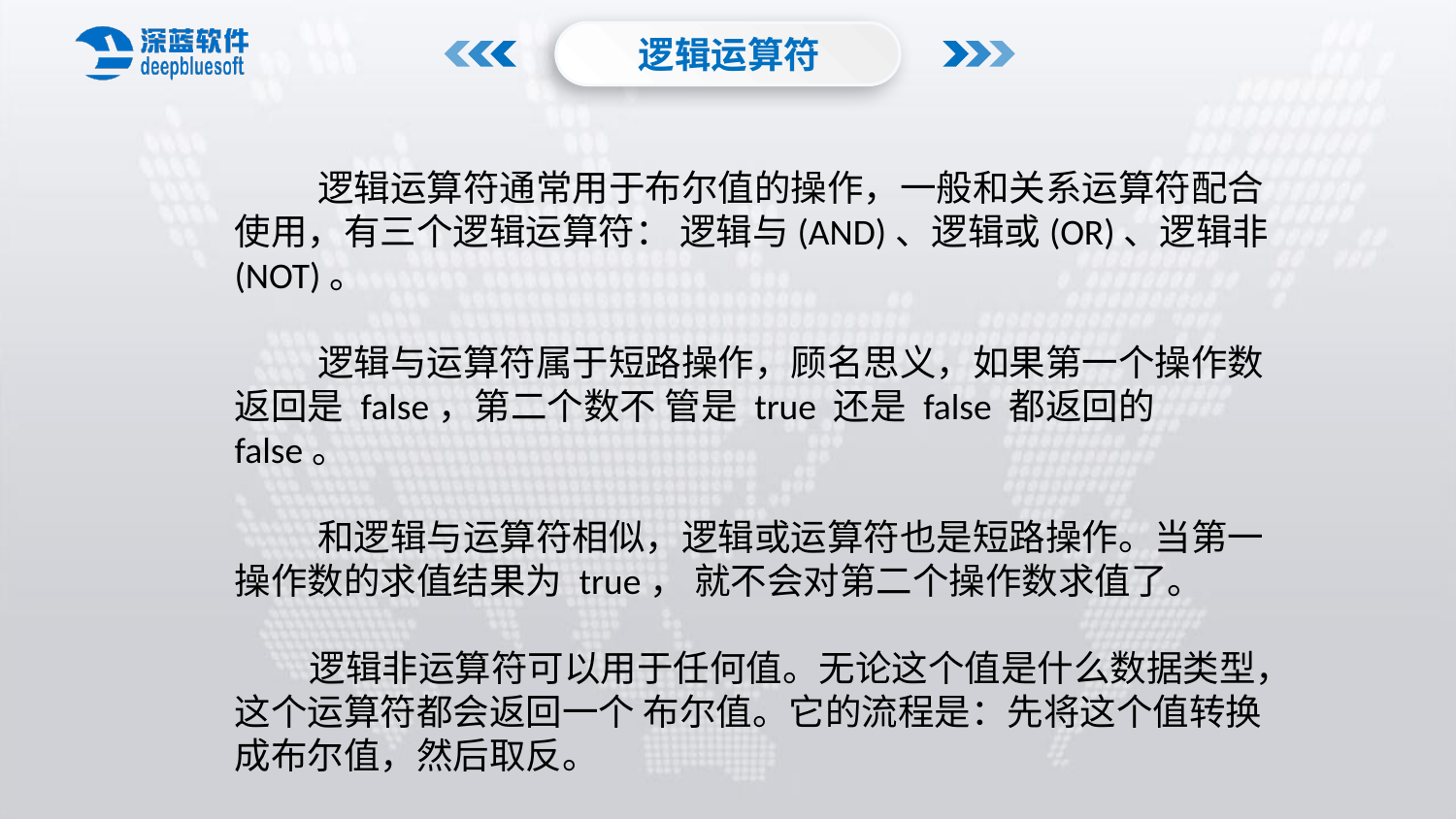

逻辑运算符

         逻辑运算符通常用于布尔值的操作，一般和关系运算符配合使用，有三个逻辑运算符： 逻辑与(AND)、逻辑或(OR)、逻辑非(NOT)。

         逻辑与运算符属于短路操作，顾名思义，如果第一个操作数返回是 false，第二个数不 管是 true 还是 false 都返回的 false。

         和逻辑与运算符相似，逻辑或运算符也是短路操作。当第一操作数的求值结果为 true， 就不会对第二个操作数求值了。

        逻辑非运算符可以用于任何值。无论这个值是什么数据类型，这个运算符都会返回一个 布尔值。它的流程是：先将这个值转换成布尔值，然后取反。